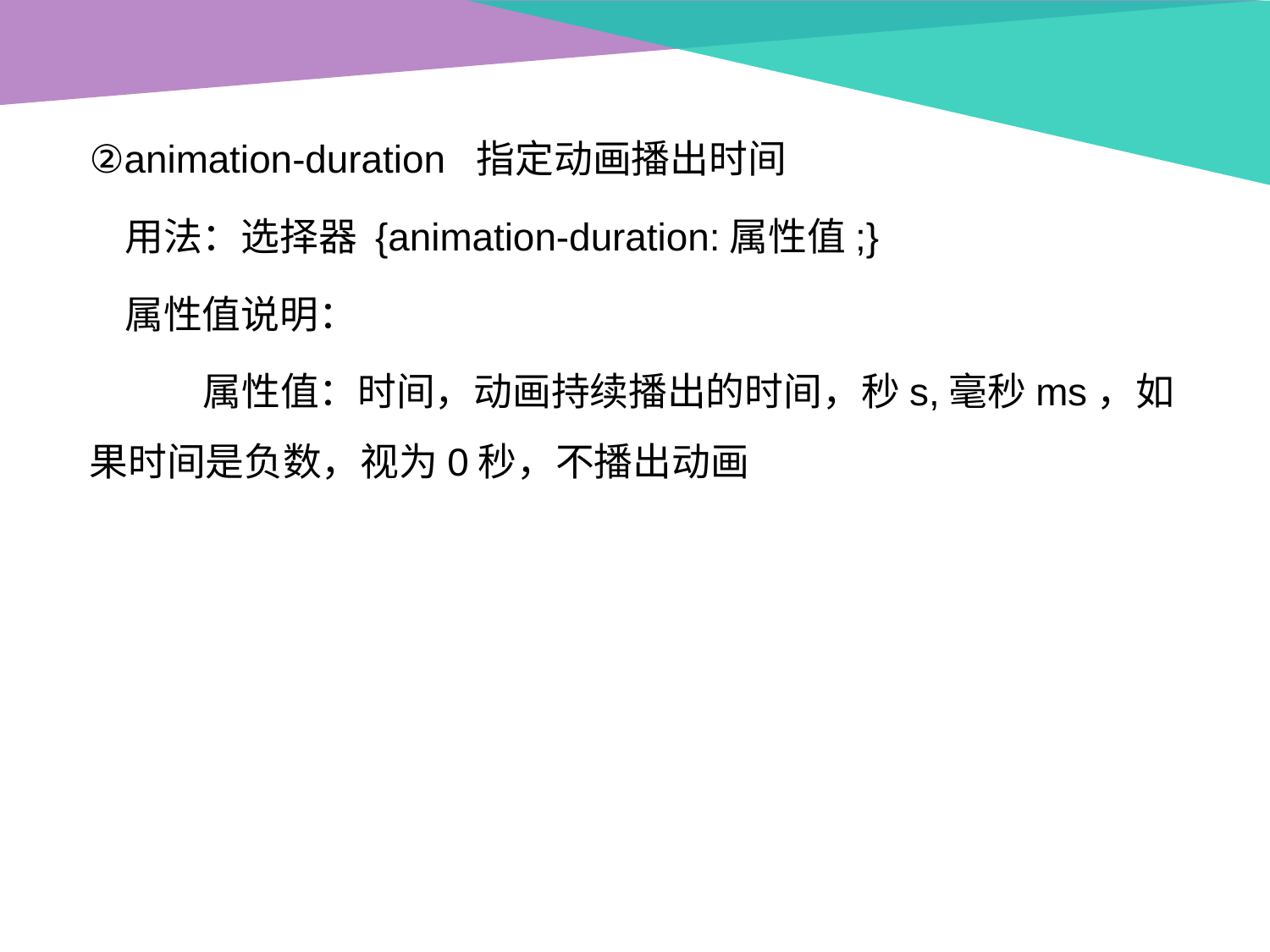

②animation-duration  指定动画播出时间
   用法：选择器 {animation-duration:属性值;}
   属性值说明：
            属性值：时间，动画持续播出的时间，秒s,毫秒ms，如果时间是负数，视为0秒，不播出动画